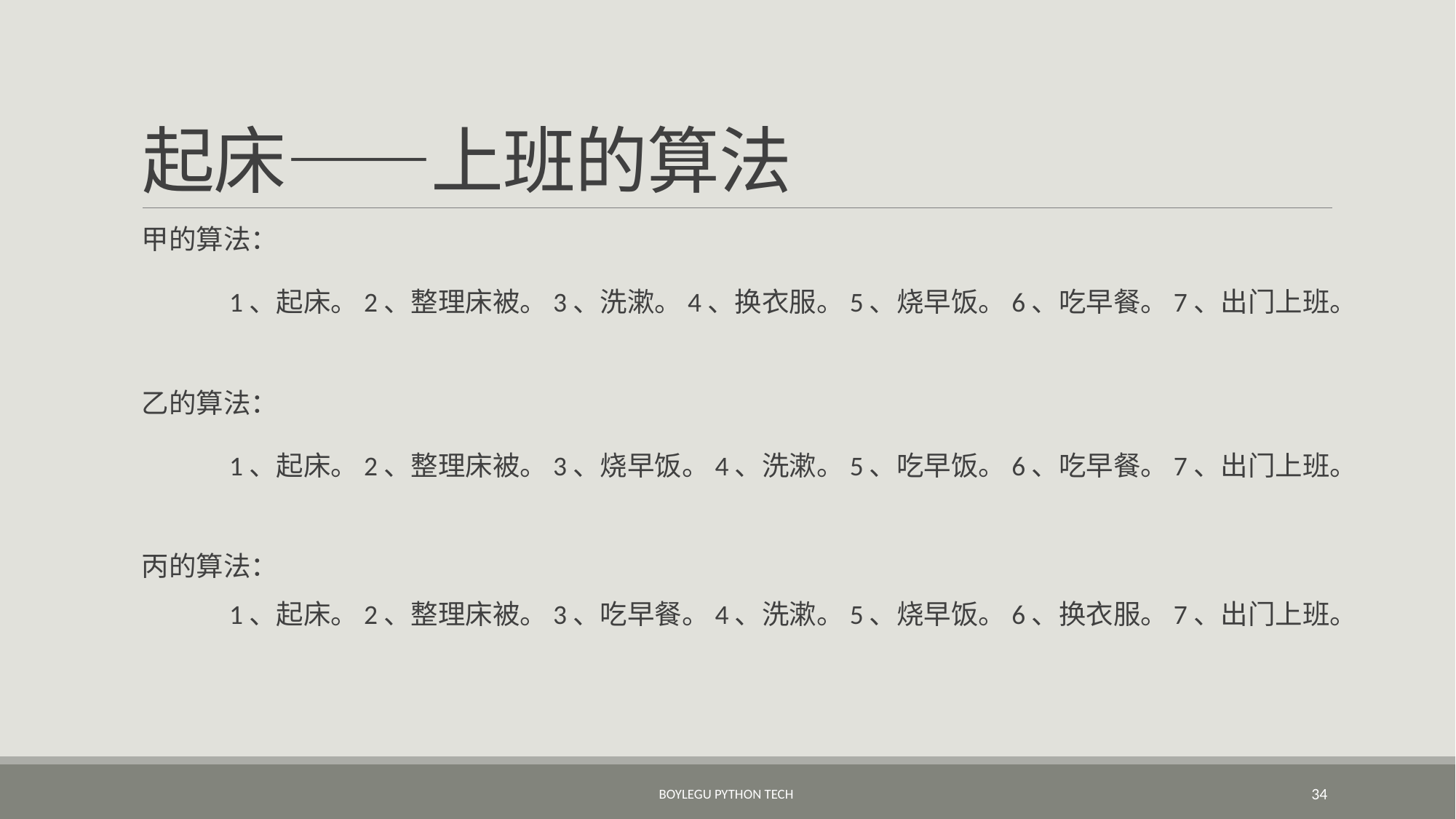

# 起床——上班的算法
甲的算法：
	1、起床。2、整理床被。3、洗漱。4、换衣服。5、烧早饭。6、吃早餐。7、出门上班。

乙的算法：
	1、起床。2、整理床被。3、烧早饭。4、洗漱。5、吃早饭。6、吃早餐。7、出门上班。

丙的算法：
	1、起床。2、整理床被。3、吃早餐。4、洗漱。5、烧早饭。6、换衣服。7、出门上班。

BoyleGu Python Tech
34